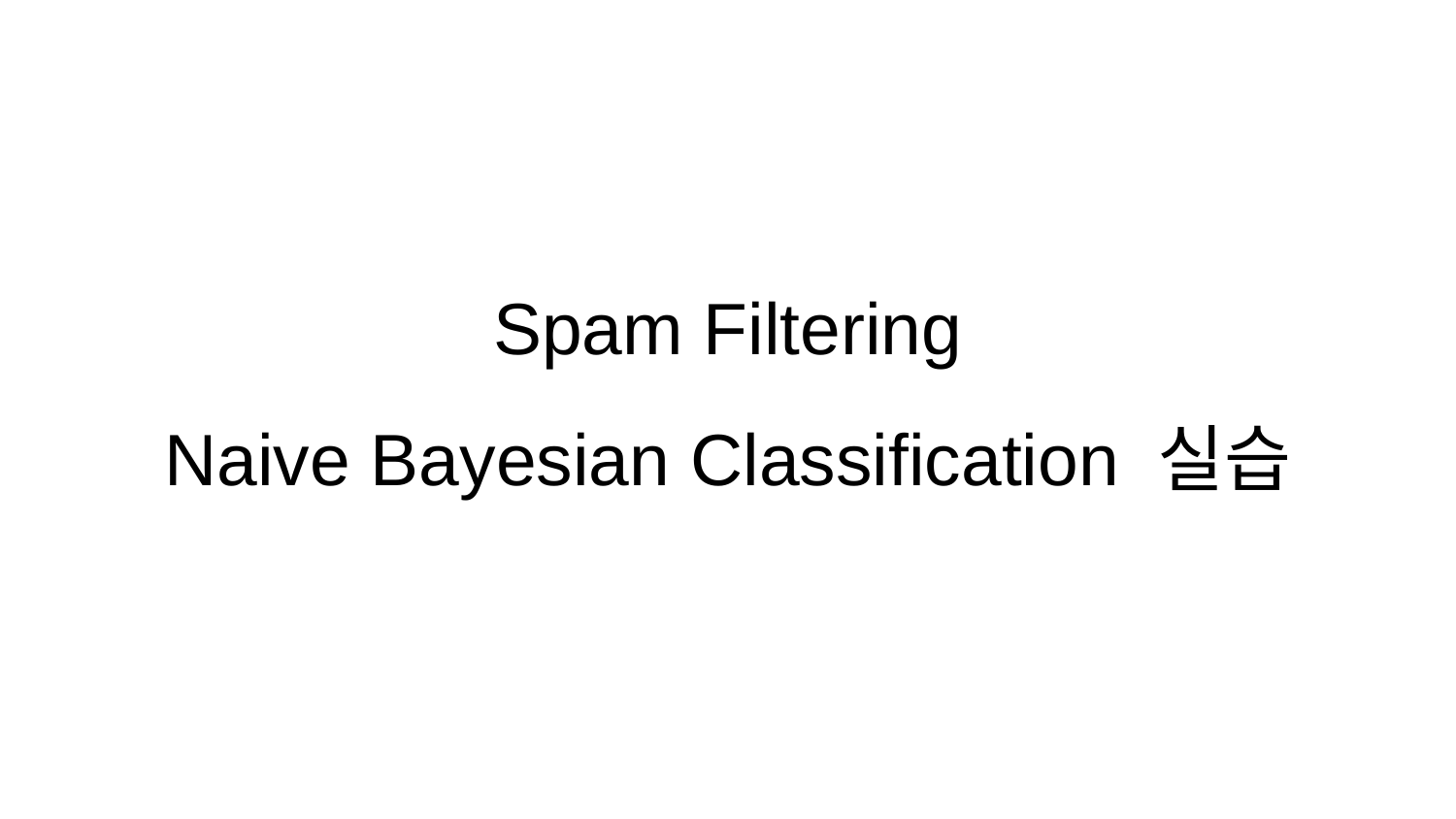

# Spam Filtering
Naive Bayesian Classification 실습